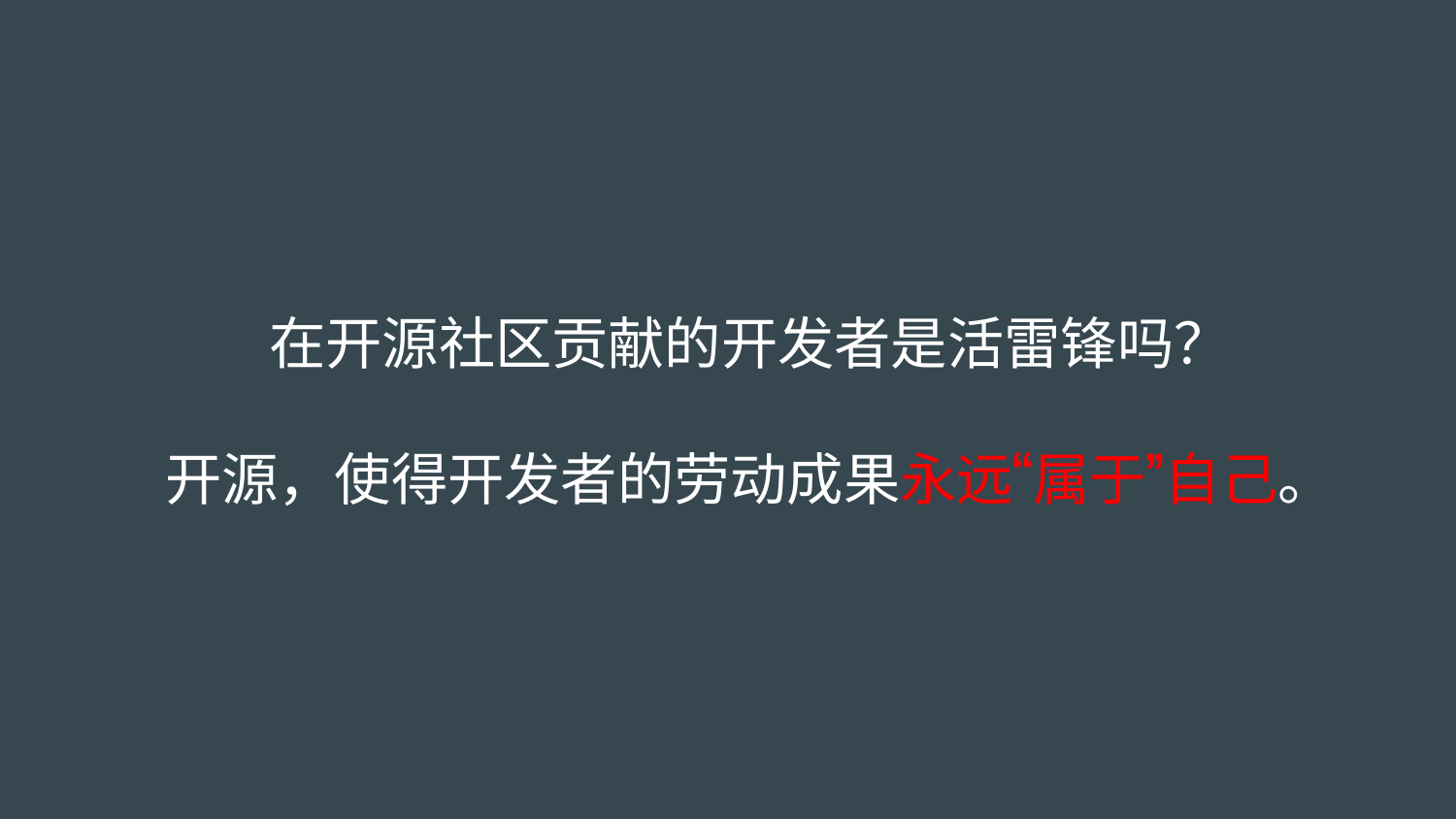

# 在开源社区贡献的开发者是活雷锋吗？ 开源，使得开发者的劳动成果永远“属于”自己。